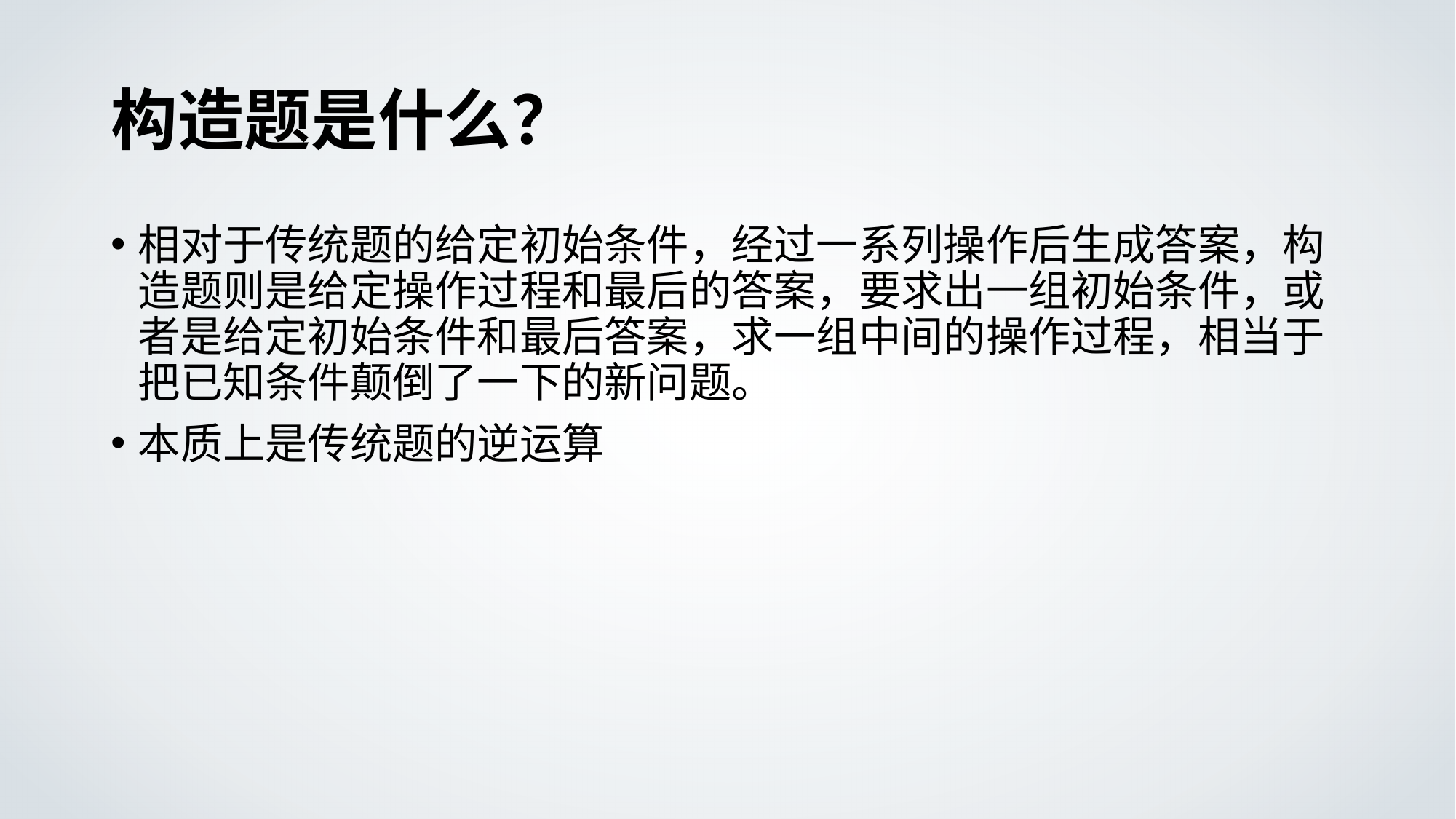

# 构造题是什么？
相对于传统题的给定初始条件，经过一系列操作后生成答案，构造题则是给定操作过程和最后的答案，要求出一组初始条件，或者是给定初始条件和最后答案，求一组中间的操作过程，相当于把已知条件颠倒了一下的新问题。
本质上是传统题的逆运算